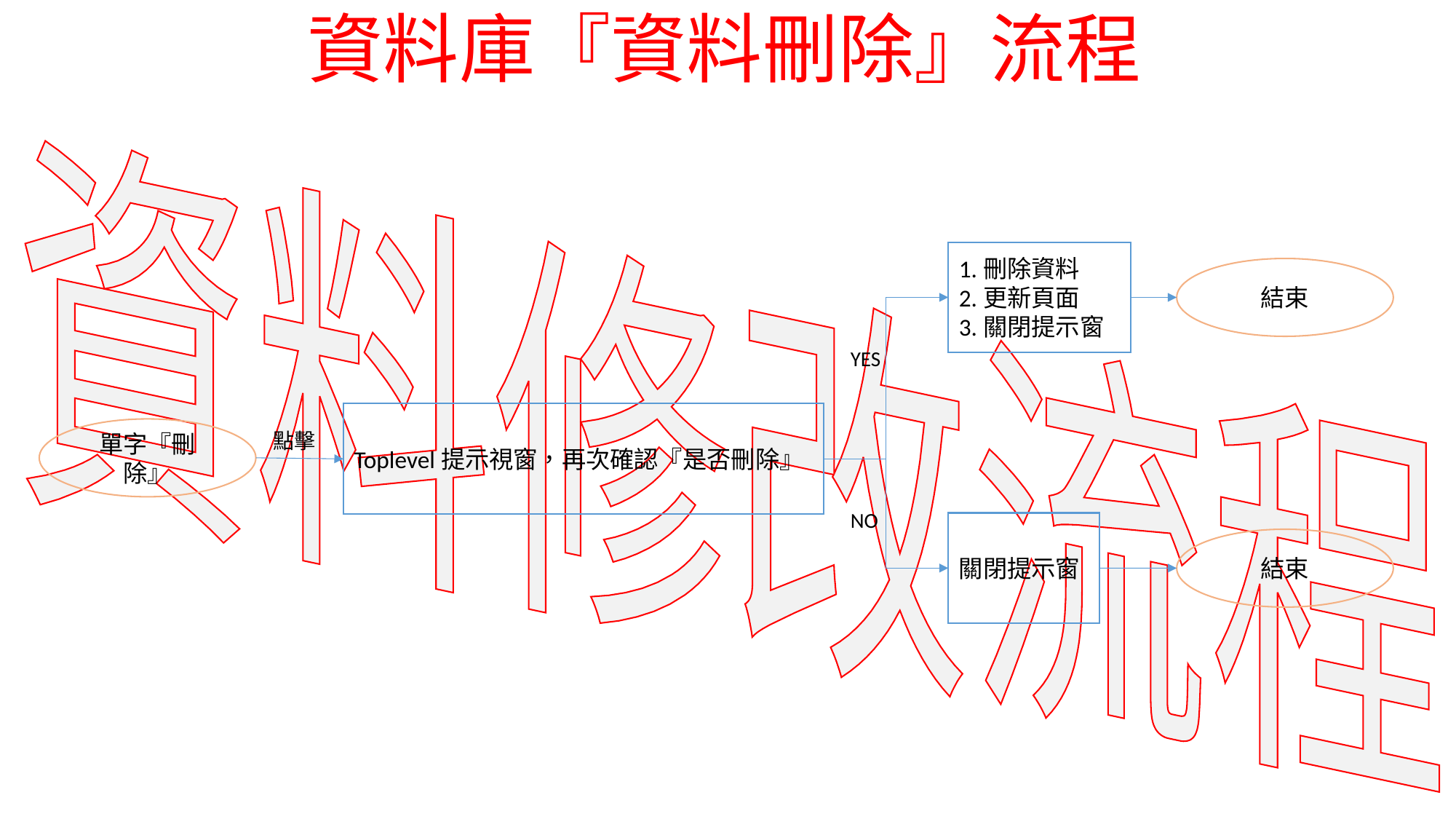

資料庫『資料刪除』流程
資料修改流程
1.刪除資料
2.更新頁面
3.關閉提示窗
結束
YES
Toplevel提示視窗，再次確認『是否刪除』
單字『刪除』
點擊
NO
關閉提示窗
結束